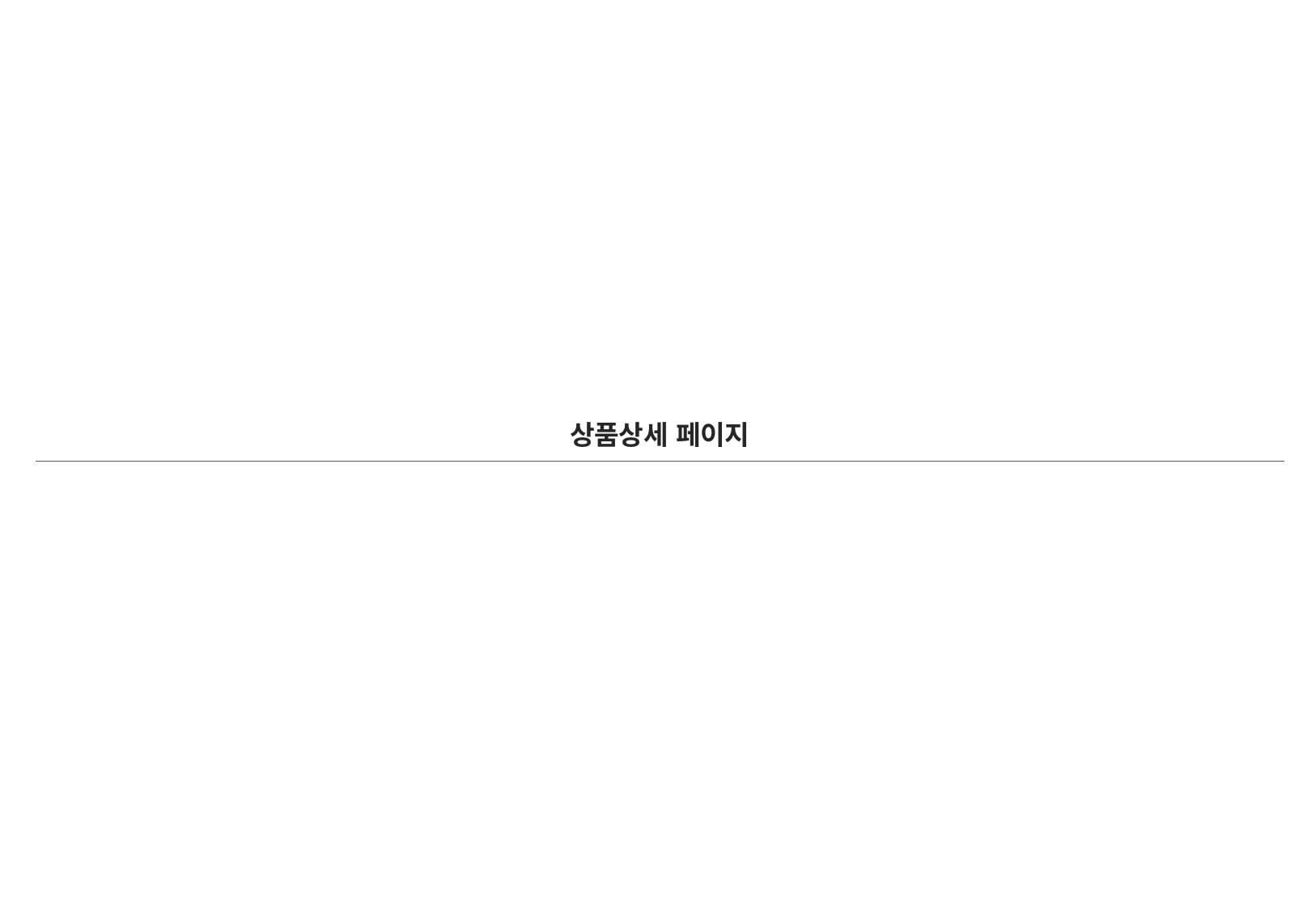

| 상품상세 페이지 |
| --- |
|  |